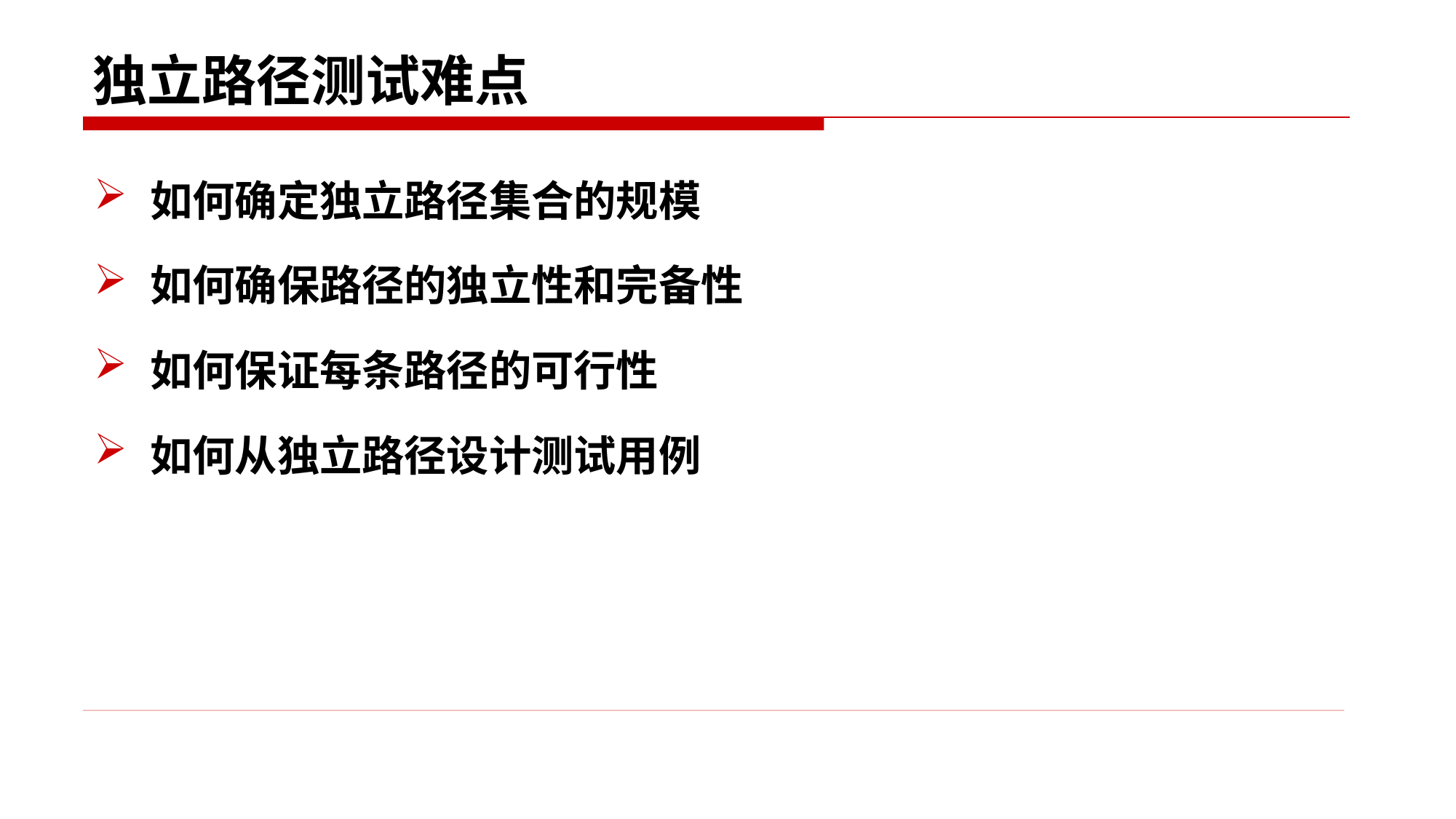

# 独立路径测试难点
如何确定独立路径集合的规模
如何确保路径的独立性和完备性
如何保证每条路径的可行性
如何从独立路径设计测试用例